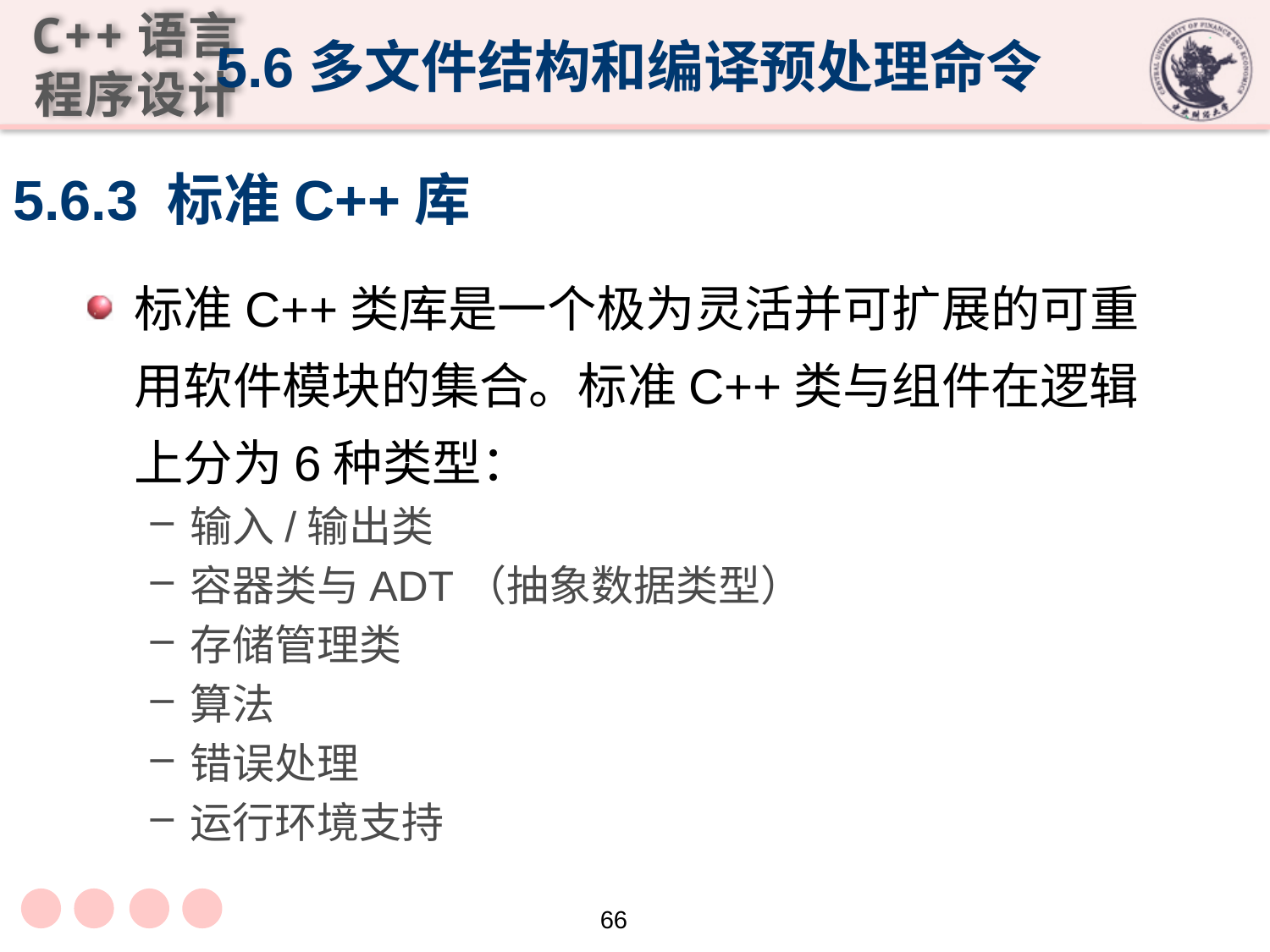

5.6多文件结构和编译预处理命令
# 5.6.3 标准C++库
标准C++类库是一个极为灵活并可扩展的可重用软件模块的集合。标准C++类与组件在逻辑上分为6种类型：
输入/输出类
容器类与ADT（抽象数据类型）
存储管理类
算法
错误处理
运行环境支持

66